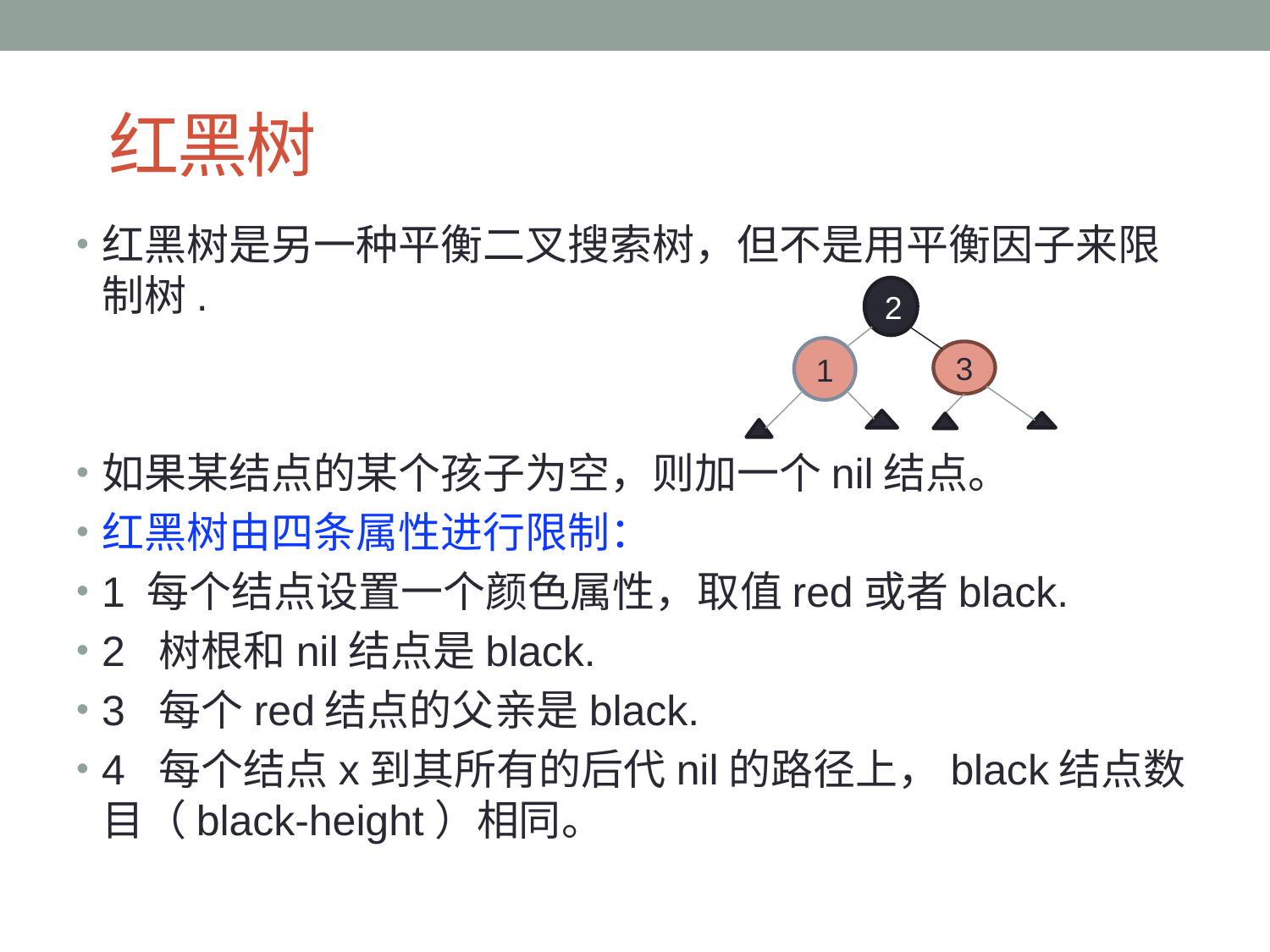

# 红黑树
红黑树是另一种平衡二叉搜索树，但不是用平衡因子来限制树.

如果某结点的某个孩子为空，则加一个nil结点。
红黑树由四条属性进行限制：
1 每个结点设置一个颜色属性，取值red或者black.
2  树根和nil结点是black.
3  每个red结点的父亲是black.
4  每个结点x到其所有的后代nil的路径上，black结点数目（black-height）相同。

2
1
3